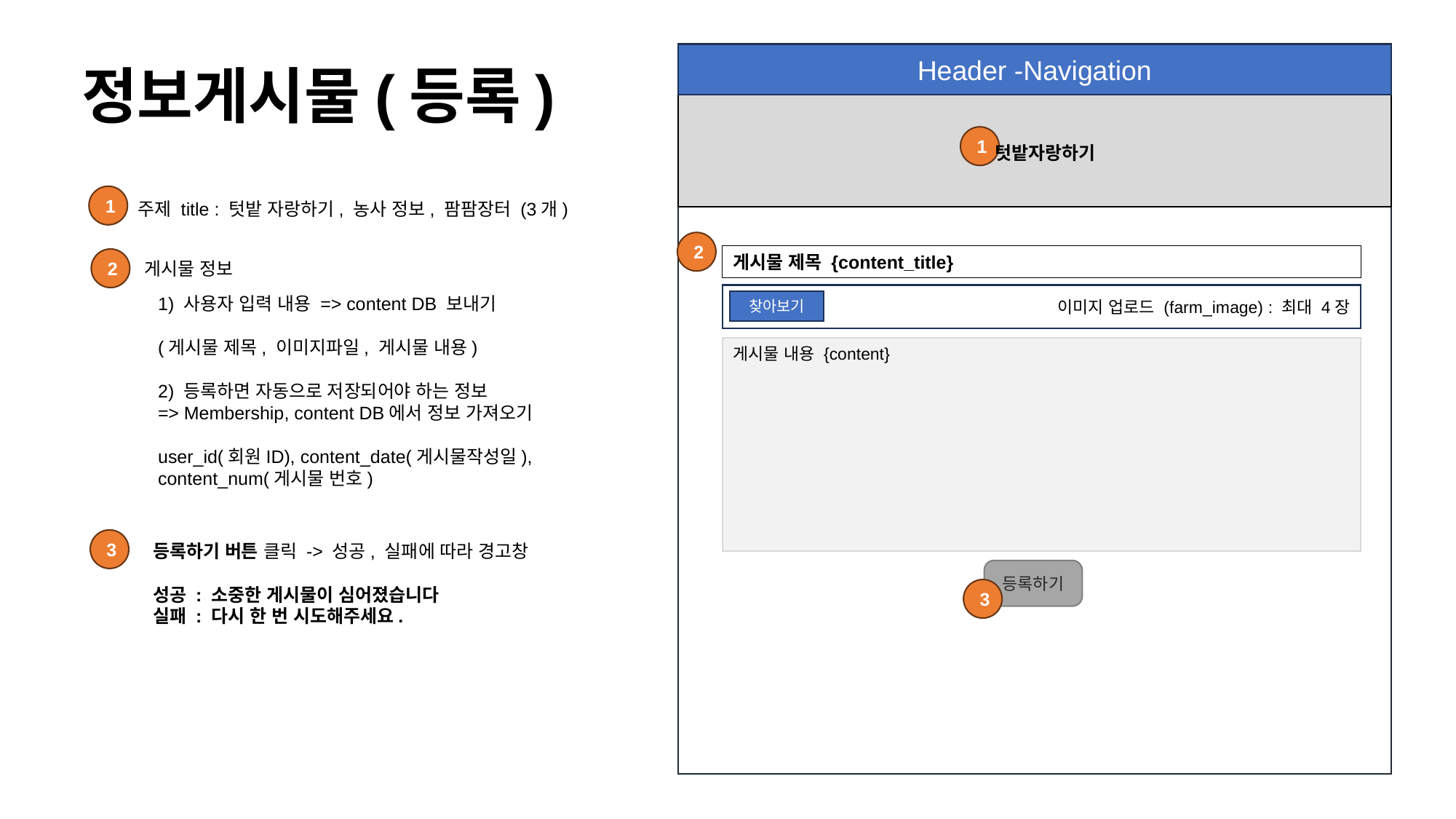

Header -Navigation
정보게시물(등록)

1
텃밭자랑하기
1
주제 title : 텃밭 자랑하기, 농사 정보, 팜팜장터 (3개)
2
게시물 제목 {content_title}
2
게시물 정보
이미지 업로드 (farm_image) : 최대 4장
1) 사용자 입력 내용 => content DB 보내기

(게시물 제목, 이미지파일, 게시물 내용)

2) 등록하면 자동으로 저장되어야 하는 정보
=> Membership, content DB에서 정보 가져오기

user_id(회원ID), content_date(게시물작성일),
content_num(게시물 번호)

찾아보기
게시물 내용 {content}
3
등록하기 버튼 클릭 -> 성공, 실패에 따라 경고창

성공 : 소중한 게시물이 심어졌습니다
실패 : 다시 한 번 시도해주세요.
등록하기
3